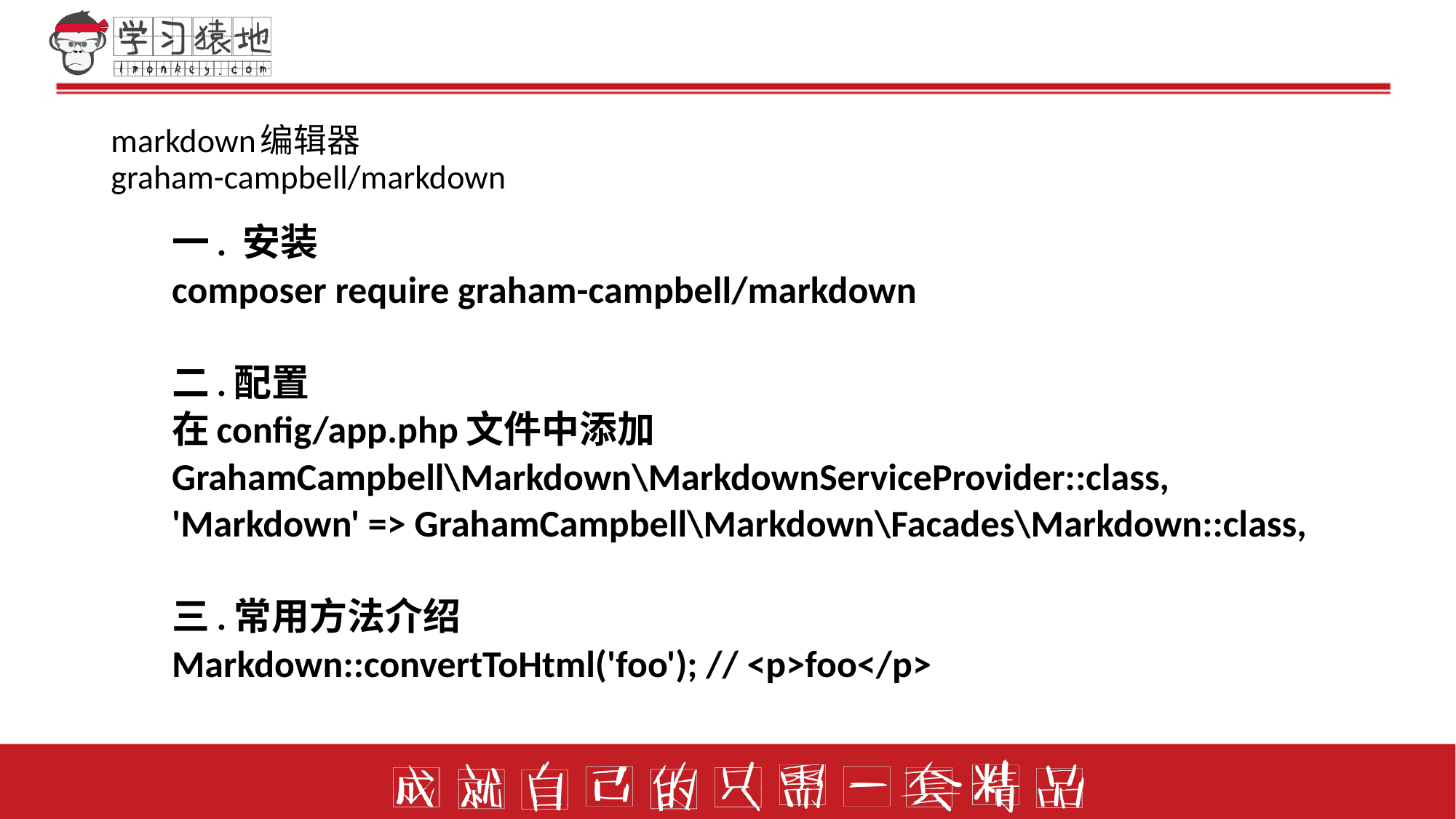

# markdown编辑器 graham-campbell/markdown
一. 安装
composer require graham-campbell/markdown

二.配置
在config/app.php文件中添加
GrahamCampbell\Markdown\MarkdownServiceProvider::class,
'Markdown' => GrahamCampbell\Markdown\Facades\Markdown::class,

三.常用方法介绍
Markdown::convertToHtml('foo'); // <p>foo</p>